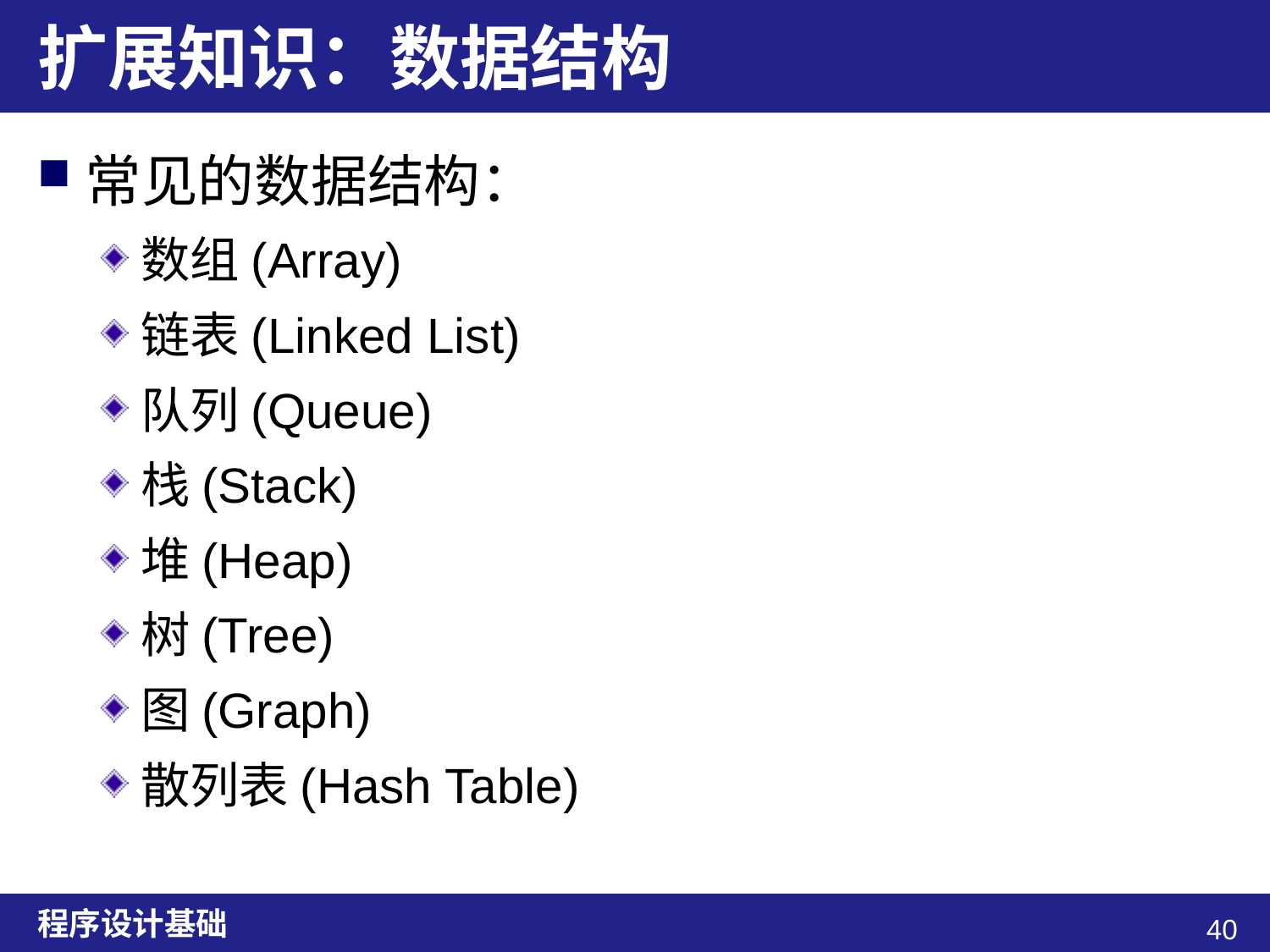

# 扩展知识：数据结构
常见的数据结构：
数组(Array)
链表(Linked List)
队列(Queue)
栈(Stack)
堆(Heap)
树(Tree)
图(Graph)
散列表(Hash Table)